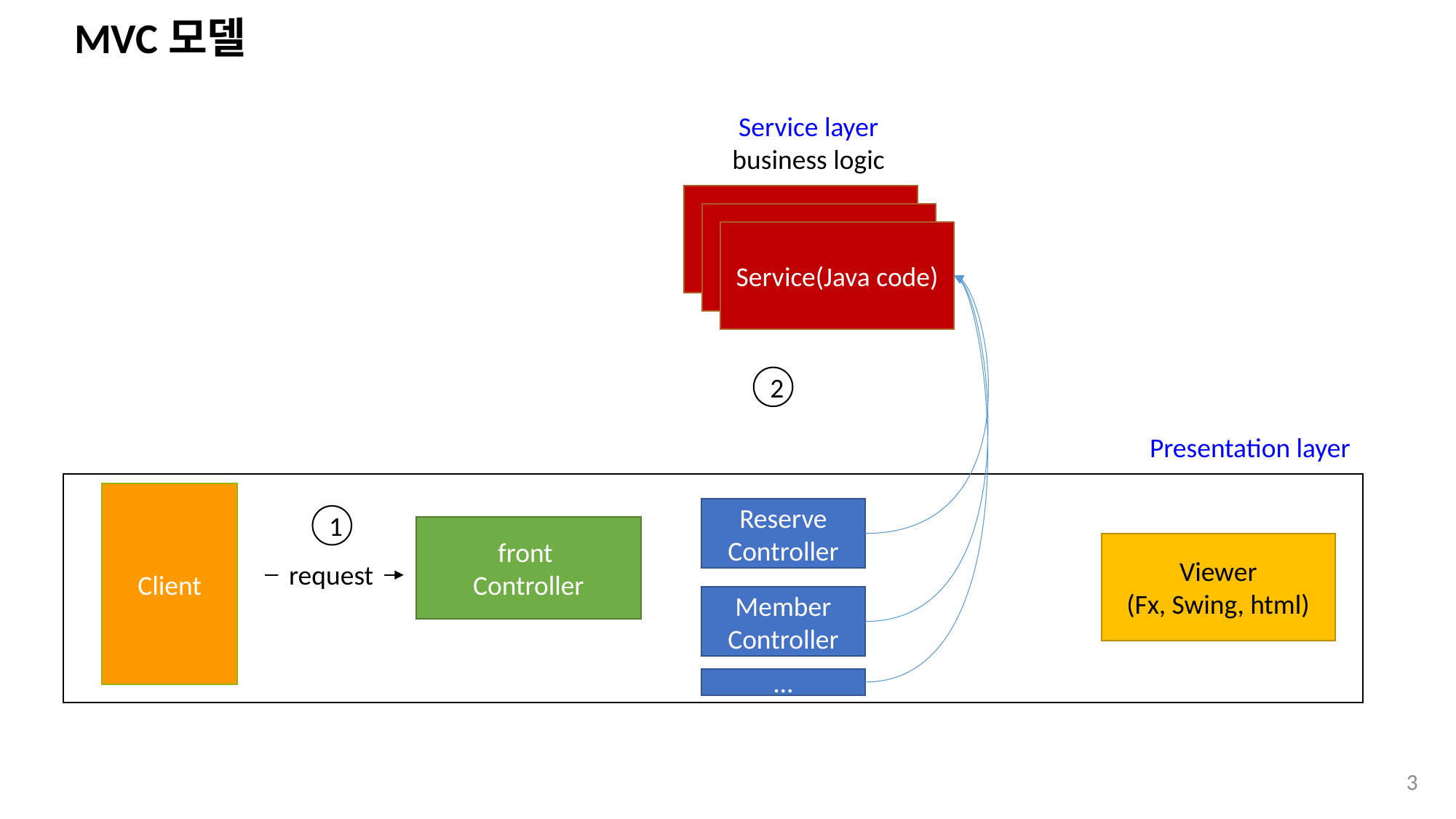

# MVC모델
Service layer
business logic
Service
(Java code)
Service
(Java code)
Service(Java code)
2
Presentation layer

Client
Reserve Controller
1
front
Controller
Viewer
(Fx, Swing, html)
request
Member Controller
…
3